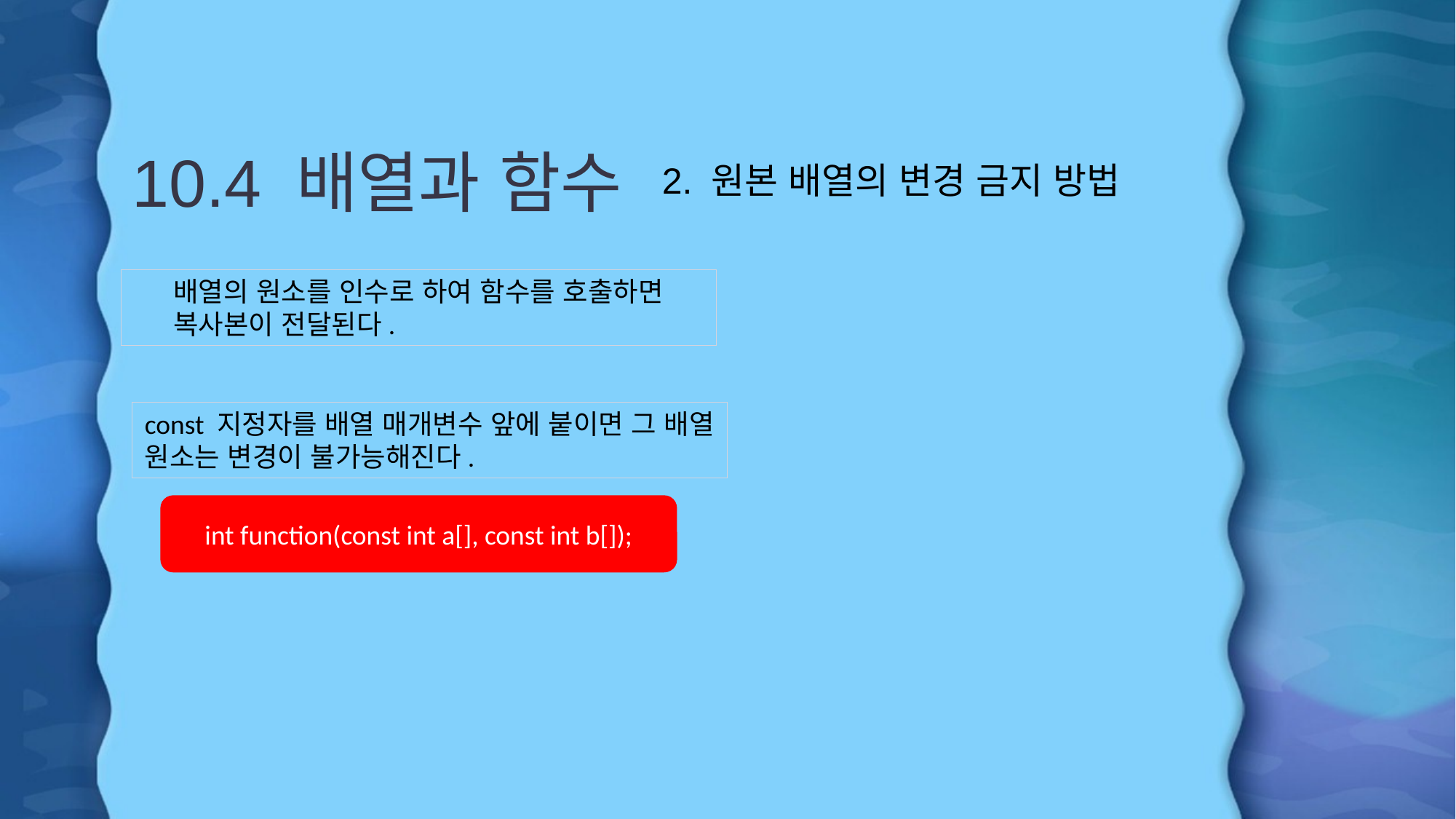

# 10.4 배열과 함수
2. 원본 배열의 변경 금지 방법
배열의 원소를 인수로 하여 함수를 호출하면 복사본이 전달된다.
const 지정자를 배열 매개변수 앞에 붙이면 그 배열 원소는 변경이 불가능해진다.
int function(const int a[], const int b[]);